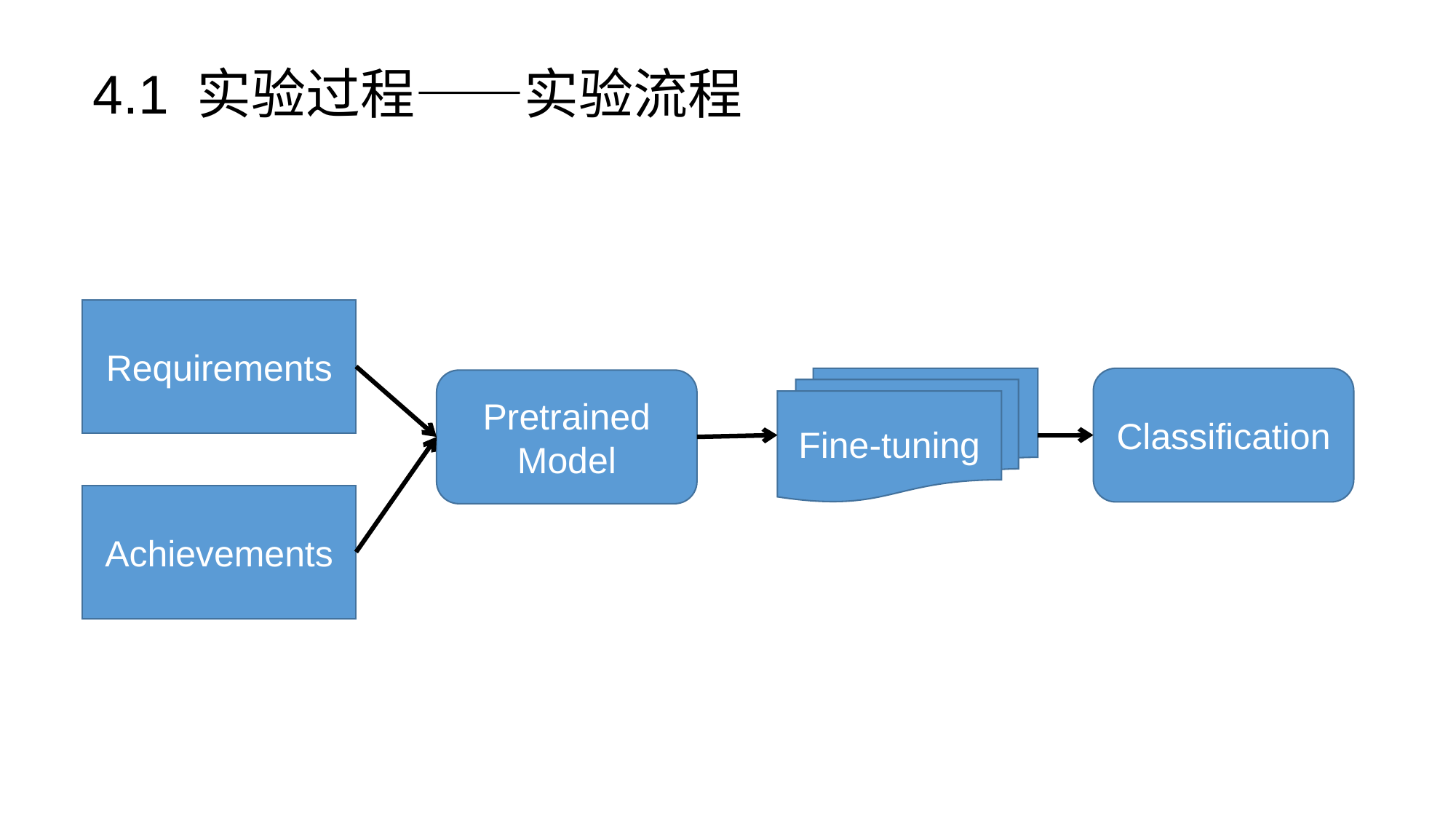

4.1 实验过程——实验流程
Requirements
Fine-tuning
Classification
Pretrained
Model
Achievements